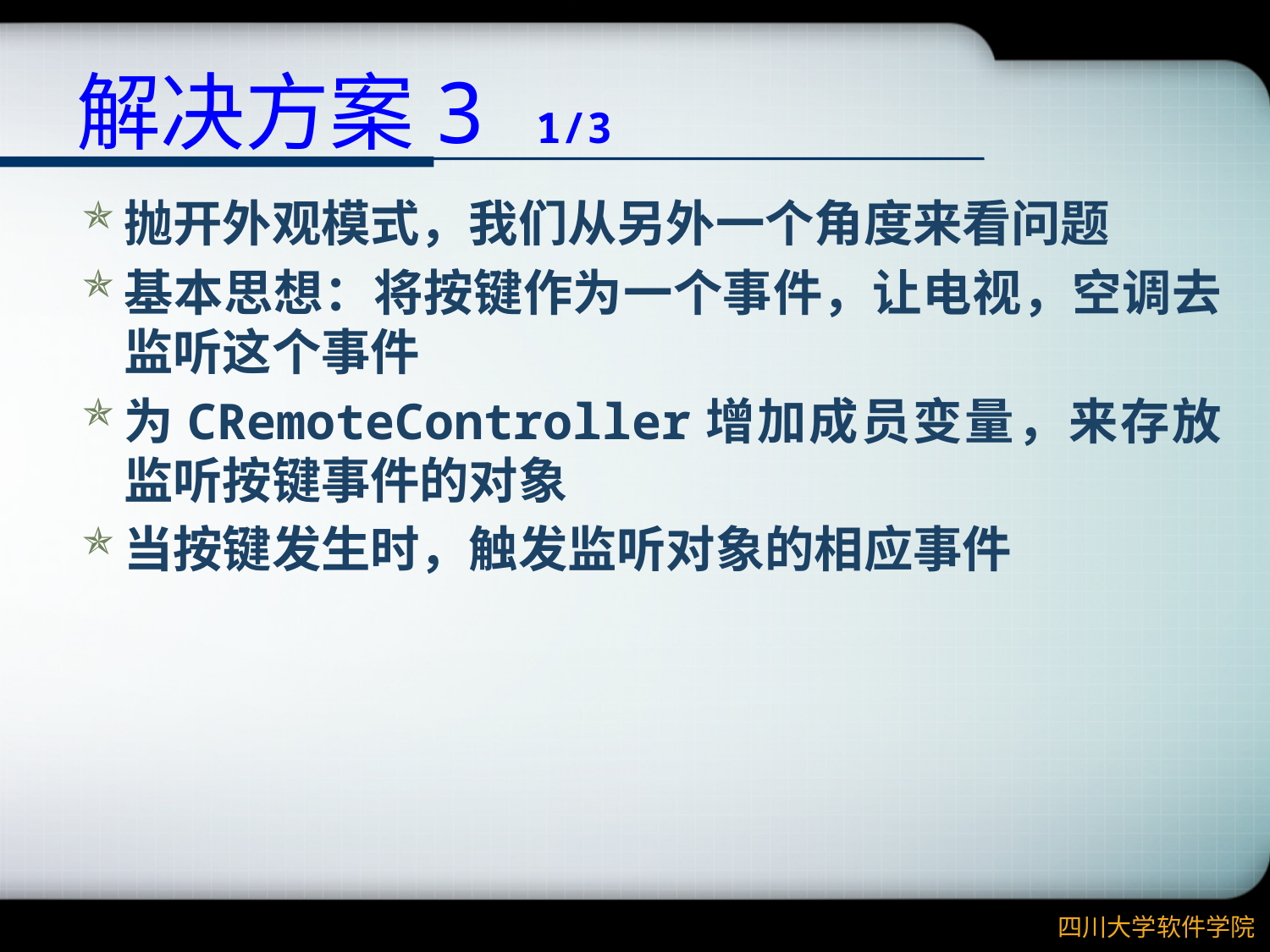

# 解决方案3 1/3
抛开外观模式，我们从另外一个角度来看问题
基本思想：将按键作为一个事件，让电视，空调去监听这个事件
为CRemoteController增加成员变量，来存放监听按键事件的对象
当按键发生时，触发监听对象的相应事件